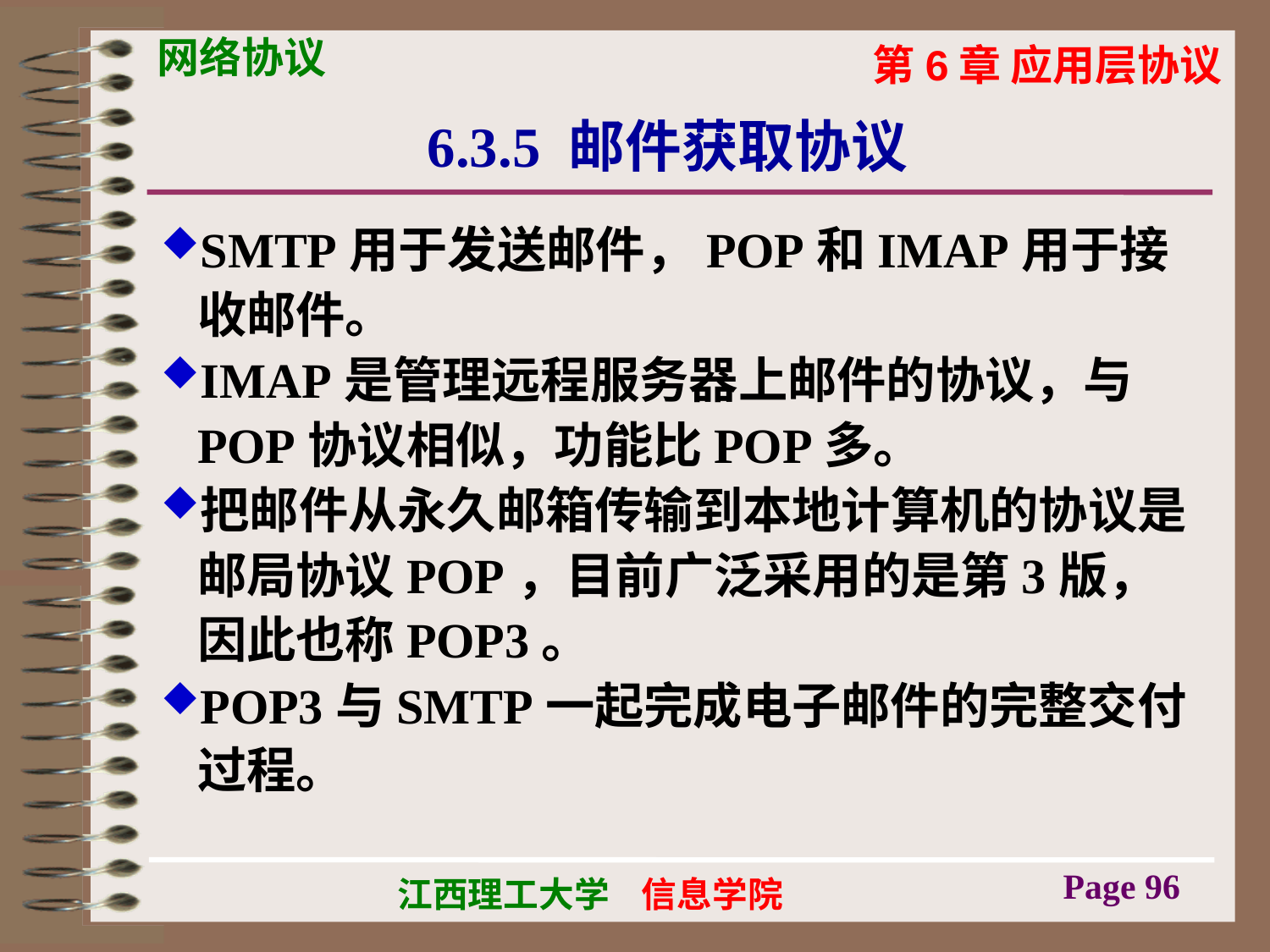

# 6.3.5 邮件获取协议
SMTP用于发送邮件，POP和IMAP用于接收邮件。
IMAP是管理远程服务器上邮件的协议，与POP协议相似，功能比POP多。
把邮件从永久邮箱传输到本地计算机的协议是邮局协议POP，目前广泛采用的是第3版，因此也称POP3。
POP3与SMTP一起完成电子邮件的完整交付过程。
Page 96